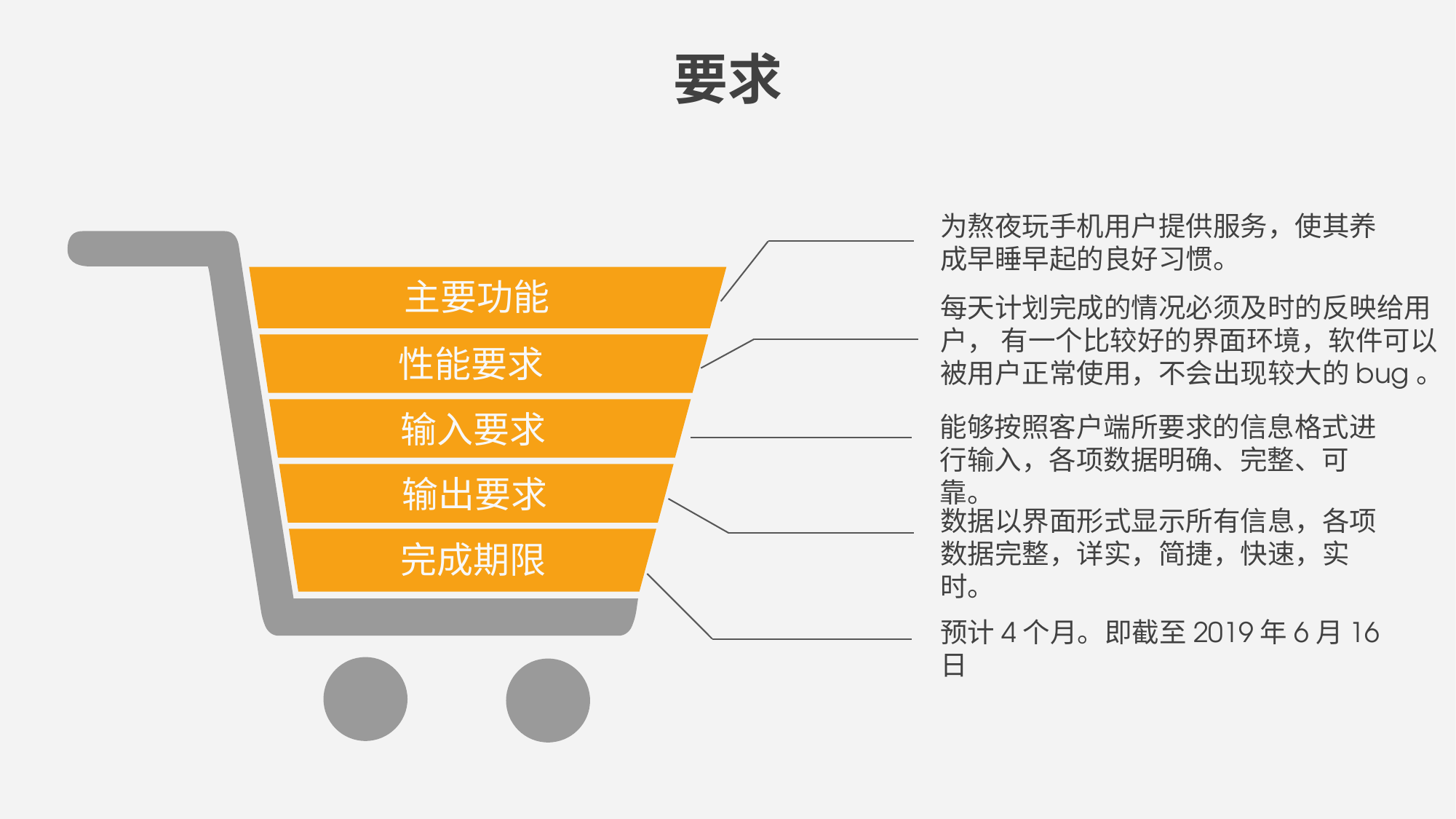

要求
为熬夜玩手机用户提供服务，使其养成早睡早起的良好习惯。

主要功能
每天计划完成的情况必须及时的反映给用户， 有一个比较好的界面环境，软件可以被用户正常使用，不会出现较大的bug。

性能要求

输入要求
能够按照客户端所要求的信息格式进行输入，各项数据明确、完整、可靠。

输出要求
数据以界面形式显示所有信息，各项数据完整，详实，简捷，快速，实时。

完成期限
预计4个月。即截至2019年6月16日